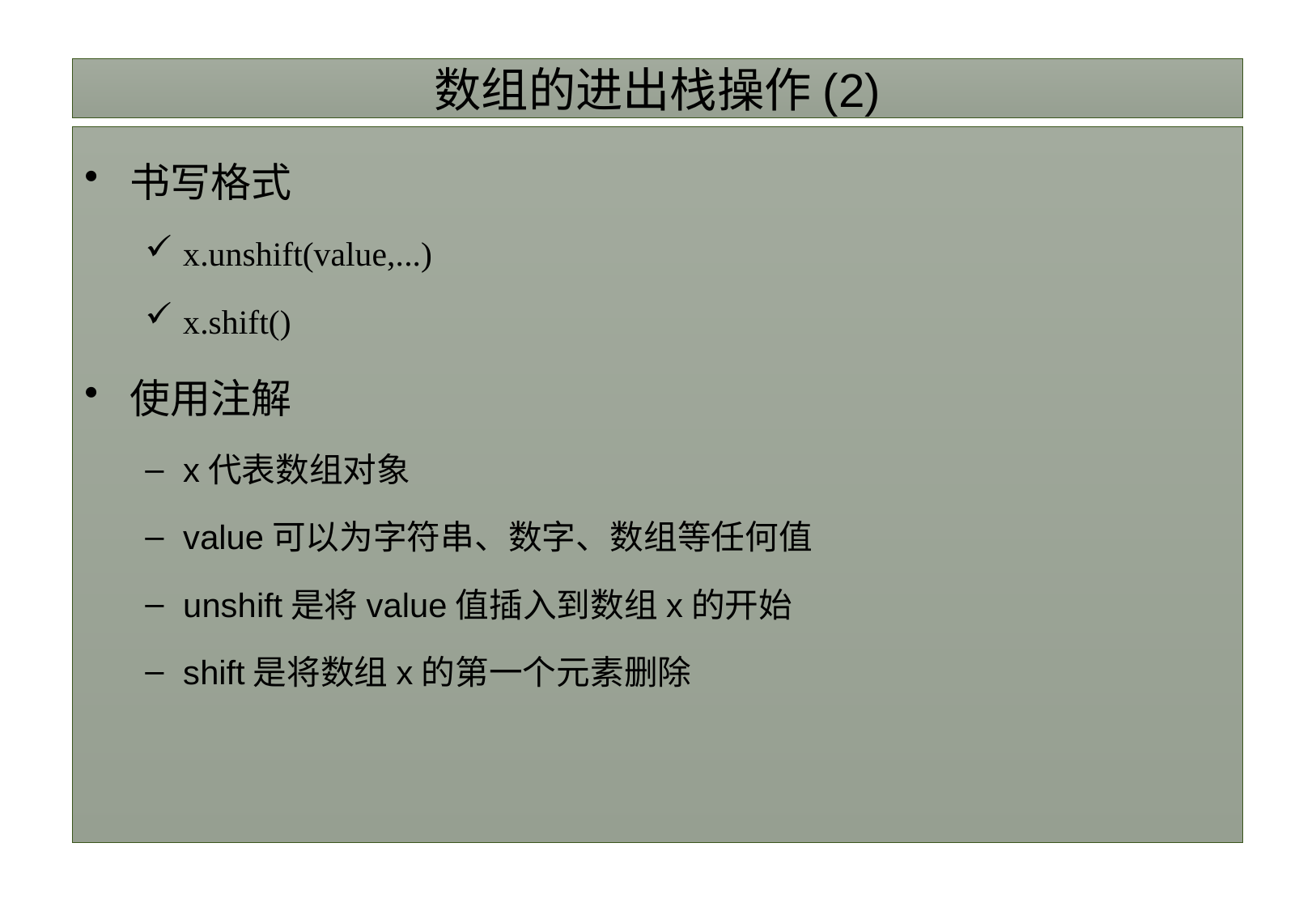

# 数组的进出栈操作(2)
书写格式
x.unshift(value,...)
x.shift()
使用注解
x代表数组对象
value可以为字符串、数字、数组等任何值
unshift是将value值插入到数组x的开始
shift是将数组x的第一个元素删除